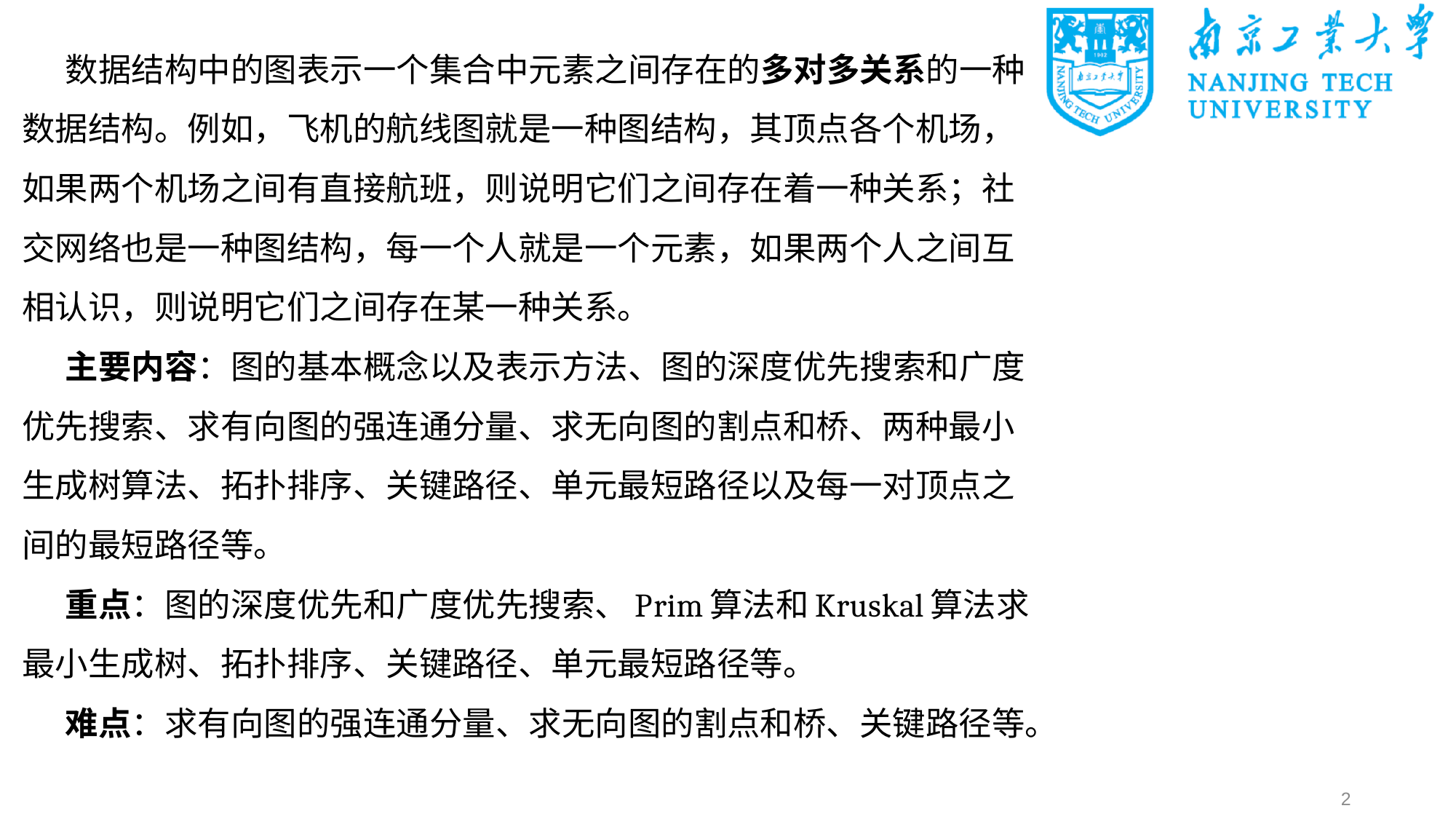

数据结构中的图表示一个集合中元素之间存在的多对多关系的一种数据结构。例如，飞机的航线图就是一种图结构，其顶点各个机场，如果两个机场之间有直接航班，则说明它们之间存在着一种关系；社交网络也是一种图结构，每一个人就是一个元素，如果两个人之间互相认识，则说明它们之间存在某一种关系。
主要内容：图的基本概念以及表示方法、图的深度优先搜索和广度优先搜索、求有向图的强连通分量、求无向图的割点和桥、两种最小生成树算法、拓扑排序、关键路径、单元最短路径以及每一对顶点之间的最短路径等。
重点：图的深度优先和广度优先搜索、Prim算法和Kruskal算法求最小生成树、拓扑排序、关键路径、单元最短路径等。
难点：求有向图的强连通分量、求无向图的割点和桥、关键路径等。
2